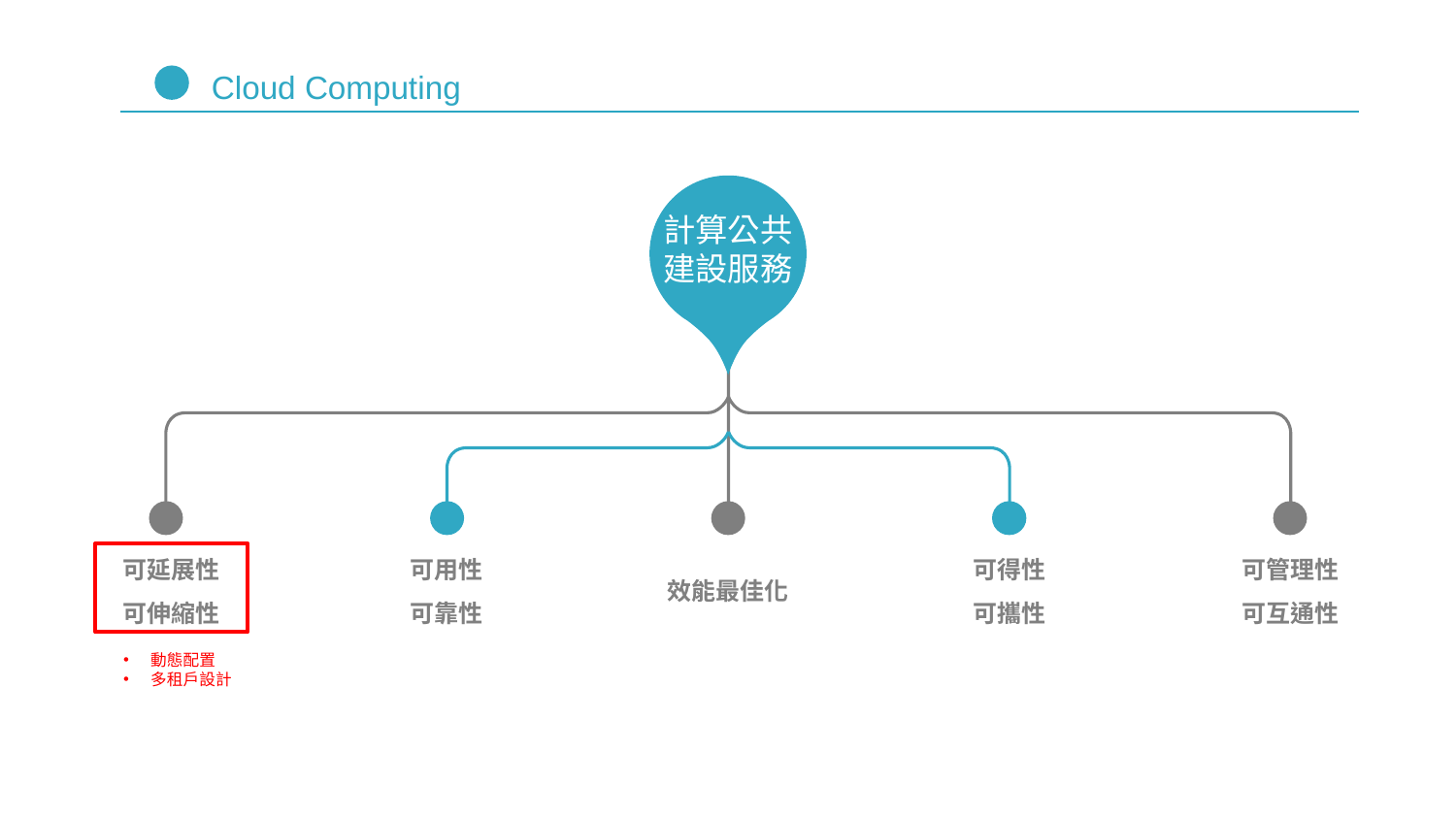

計算公共建設服務

可延展性
可伸縮性
可用性
可靠性
可得性
可攜性
可管理性
可互通性

效能最佳化
動態配置
多租戶設計